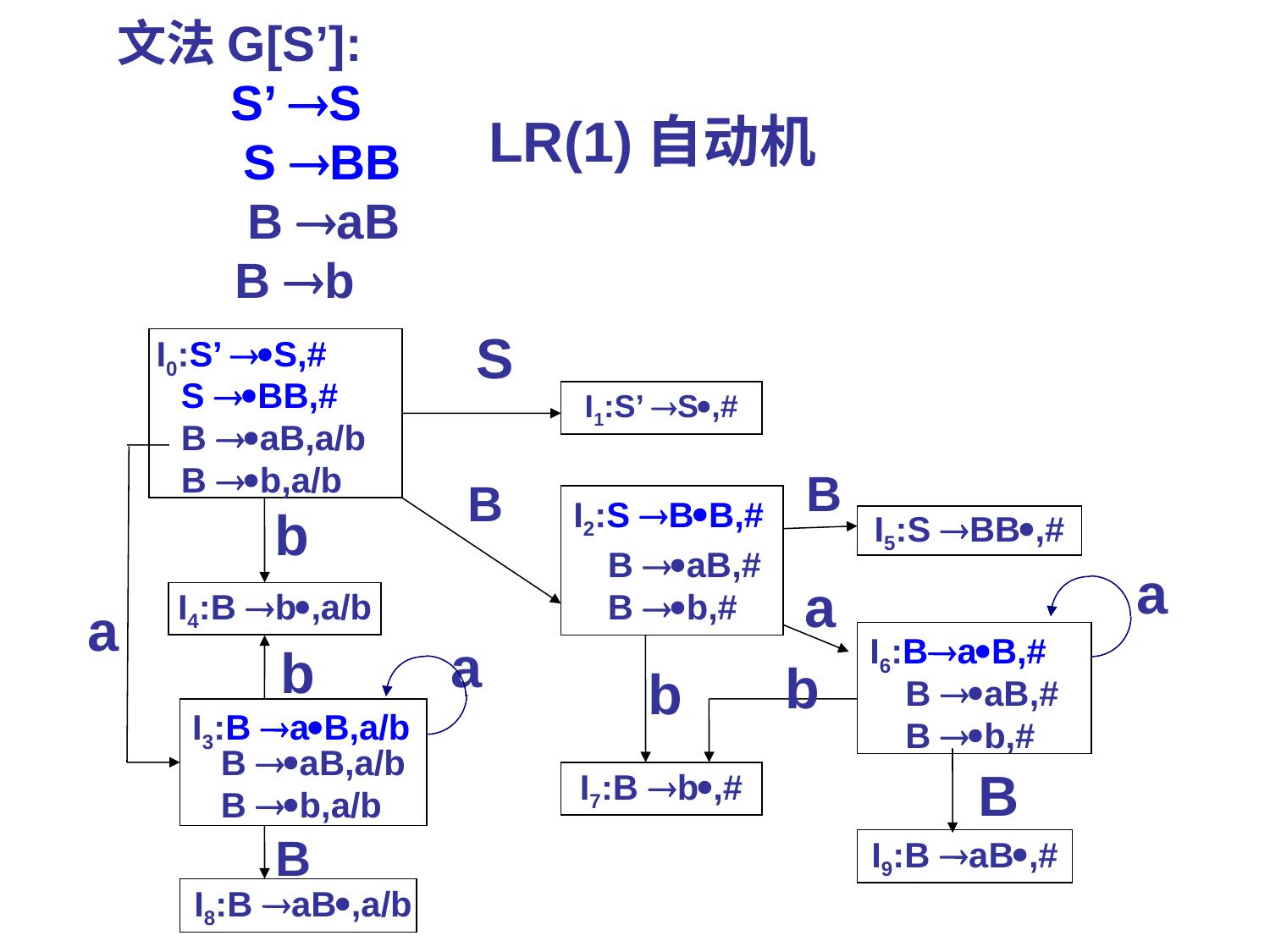

文法G[S’]:
	S’ →S
            S →BB
	   B →aB
          B →b
LR(1)自动机
S
I0:S’ →•S,#

S →•BB,#
B →•aB,a/b
B →•b,a/b
I1:S’ →S•,#

B
B
I2:S →B•B,#
b

I5:S →BB•,#

B →•aB,#
B →•b,#
a
a

I4:B →b•,a/b
a

I6:B→a•B,#

a
b

b
b

B →•aB,#
B →•b,#

I3:B →a•B,a/b

B →•aB,a/b
B →•b,a/b

B

I7:B →b•,#
B

I9:B →aB•,#
 I8:B →aB•,a/b